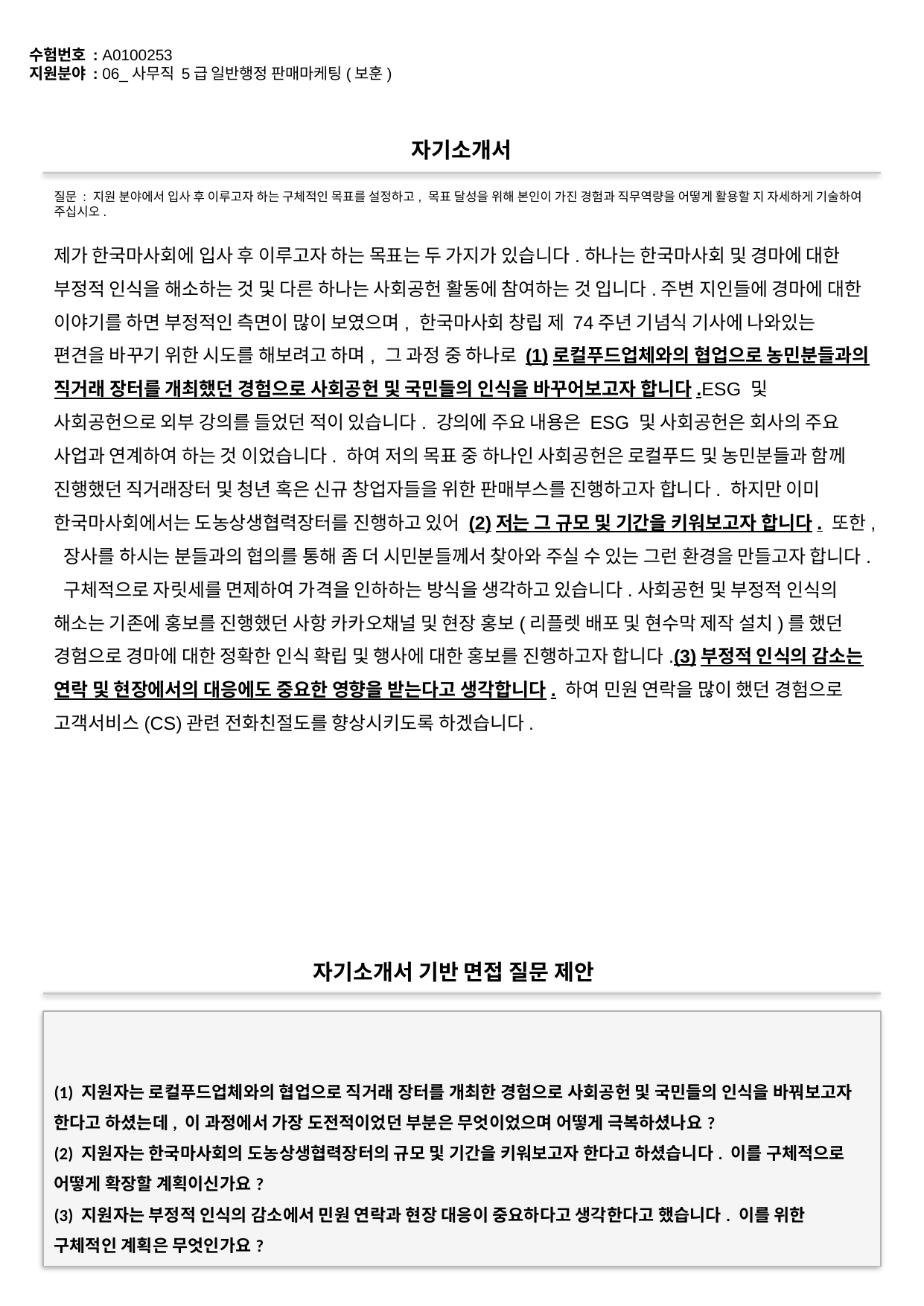

수험번호 : A0100253
지원분야 : 06_사무직 5급 일반행정 판매마케팅(보훈)
#

자기소개서

질문 : 지원 분야에서 입사 후 이루고자 하는 구체적인 목표를 설정하고, 목표 달성을 위해 본인이 가진 경험과 직무역량을 어떻게 활용할 지 자세하게 기술하여 주십시오.

제가 한국마사회에 입사 후 이루고자 하는 목표는 두 가지가 있습니다.하나는 한국마사회 및 경마에 대한 부정적 인식을 해소하는 것 및 다른 하나는 사회공헌 활동에 참여하는 것 입니다.주변 지인들에 경마에 대한 이야기를 하면 부정적인 측면이 많이 보였으며, 한국마사회 창립 제 74주년 기념식 기사에 나와있는 편견을 바꾸기 위한 시도를 해보려고 하며, 그 과정 중 하나로 (1)로컬푸드업체와의 협업으로 농민분들과의 직거래 장터를 개최했던 경험으로 사회공헌 및 국민들의 인식을 바꾸어보고자 합니다.ESG 및 사회공헌으로 외부 강의를 들었던 적이 있습니다. 강의에 주요 내용은 ESG 및 사회공헌은 회사의 주요 사업과 연계하여 하는 것 이었습니다. 하여 저의 목표 중 하나인 사회공헌은 로컬푸드 및 농민분들과 함께 진행했던 직거래장터 및 청년 혹은 신규 창업자들을 위한 판매부스를 진행하고자 합니다. 하지만 이미 한국마사회에서는 도농상생협력장터를 진행하고 있어 (2)저는 그 규모 및 기간을 키워보고자 합니다. 또한, 장사를 하시는 분들과의 협의를 통해 좀 더 시민분들께서 찾아와 주실 수 있는 그런 환경을 만들고자 합니다. 구체적으로 자릿세를 면제하여 가격을 인하하는 방식을 생각하고 있습니다.사회공헌 및 부정적 인식의 해소는 기존에 홍보를 진행했던 사항 카카오채널 및 현장 홍보(리플렛 배포 및 현수막 제작 설치)를 했던 경험으로 경마에 대한 정확한 인식 확립 및 행사에 대한 홍보를 진행하고자 합니다.(3)부정적 인식의 감소는 연락 및 현장에서의 대응에도 중요한 영향을 받는다고 생각합니다. 하여 민원 연락을 많이 했던 경험으로 고객서비스(CS)관련 전화친절도를 향상시키도록 하겠습니다.

자기소개서 기반 면접 질문 제안

(1) 지원자는 로컬푸드업체와의 협업으로 직거래 장터를 개최한 경험으로 사회공헌 및 국민들의 인식을 바꿔보고자 한다고 하셨는데, 이 과정에서 가장 도전적이었던 부분은 무엇이었으며 어떻게 극복하셨나요?
(2) 지원자는 한국마사회의 도농상생협력장터의 규모 및 기간을 키워보고자 한다고 하셨습니다. 이를 구체적으로 어떻게 확장할 계획이신가요?
(3) 지원자는 부정적 인식의 감소에서 민원 연락과 현장 대응이 중요하다고 생각한다고 했습니다. 이를 위한 구체적인 계획은 무엇인가요?